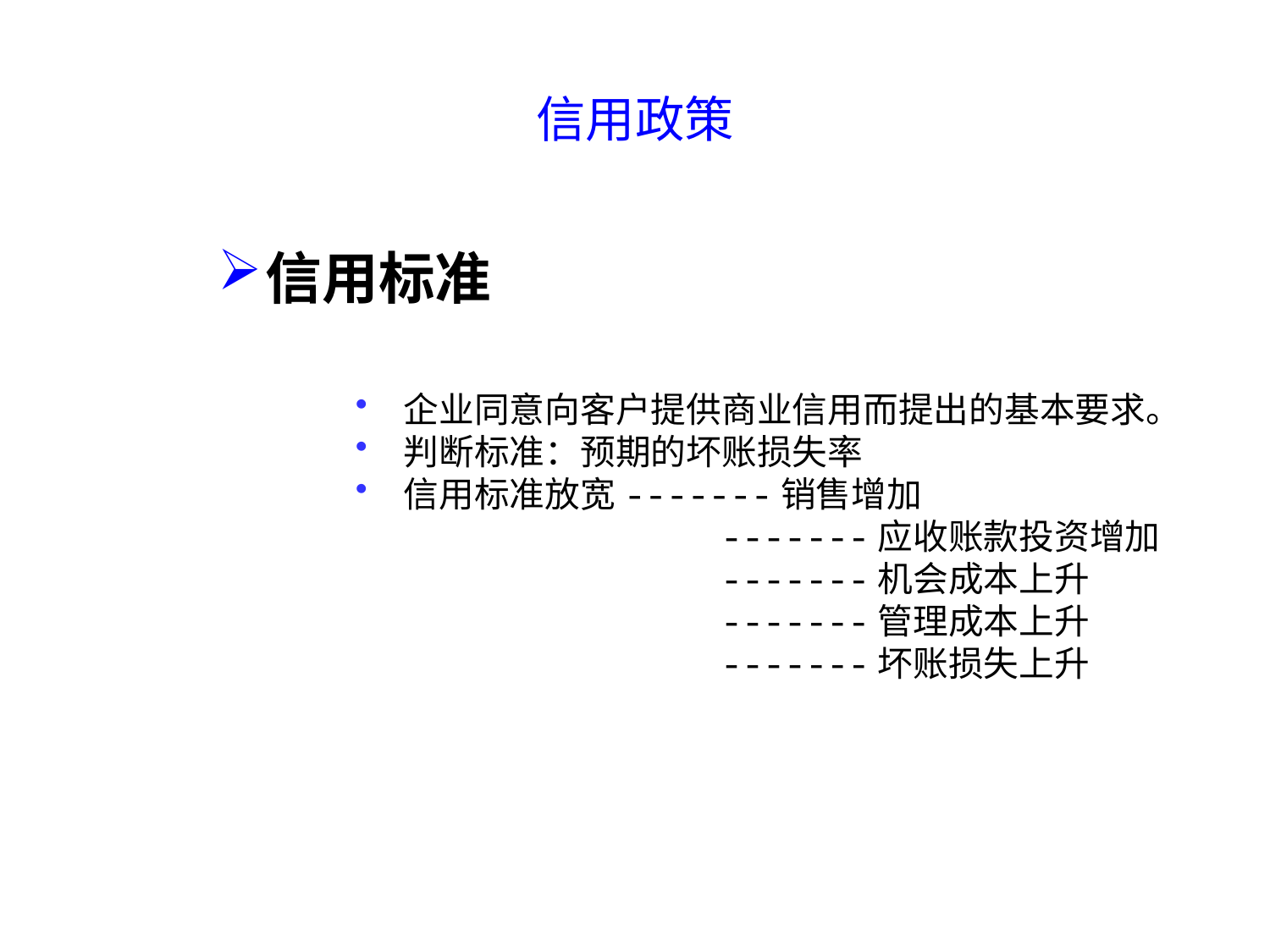

信用政策
信用标准
企业同意向客户提供商业信用而提出的基本要求。
判断标准：预期的坏账损失率
信用标准放宽-------销售增加
			   -------应收账款投资增加
			   -------机会成本上升
			   -------管理成本上升
			   -------坏账损失上升